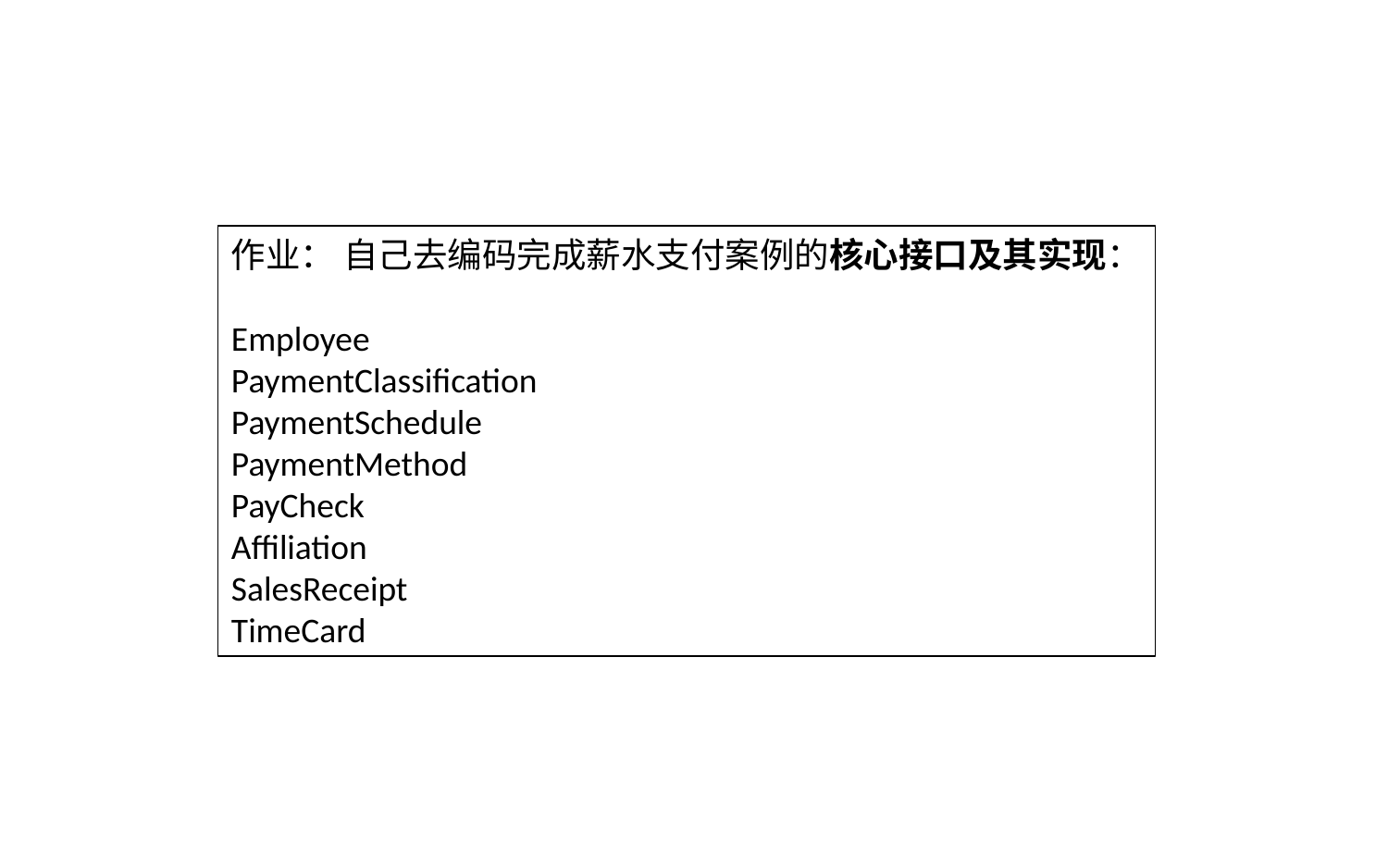

作业： 自己去编码完成薪水支付案例的核心接口及其实现：

Employee
PaymentClassification
PaymentSchedule
PaymentMethod
PayCheck
Affiliation
SalesReceipt
TimeCard